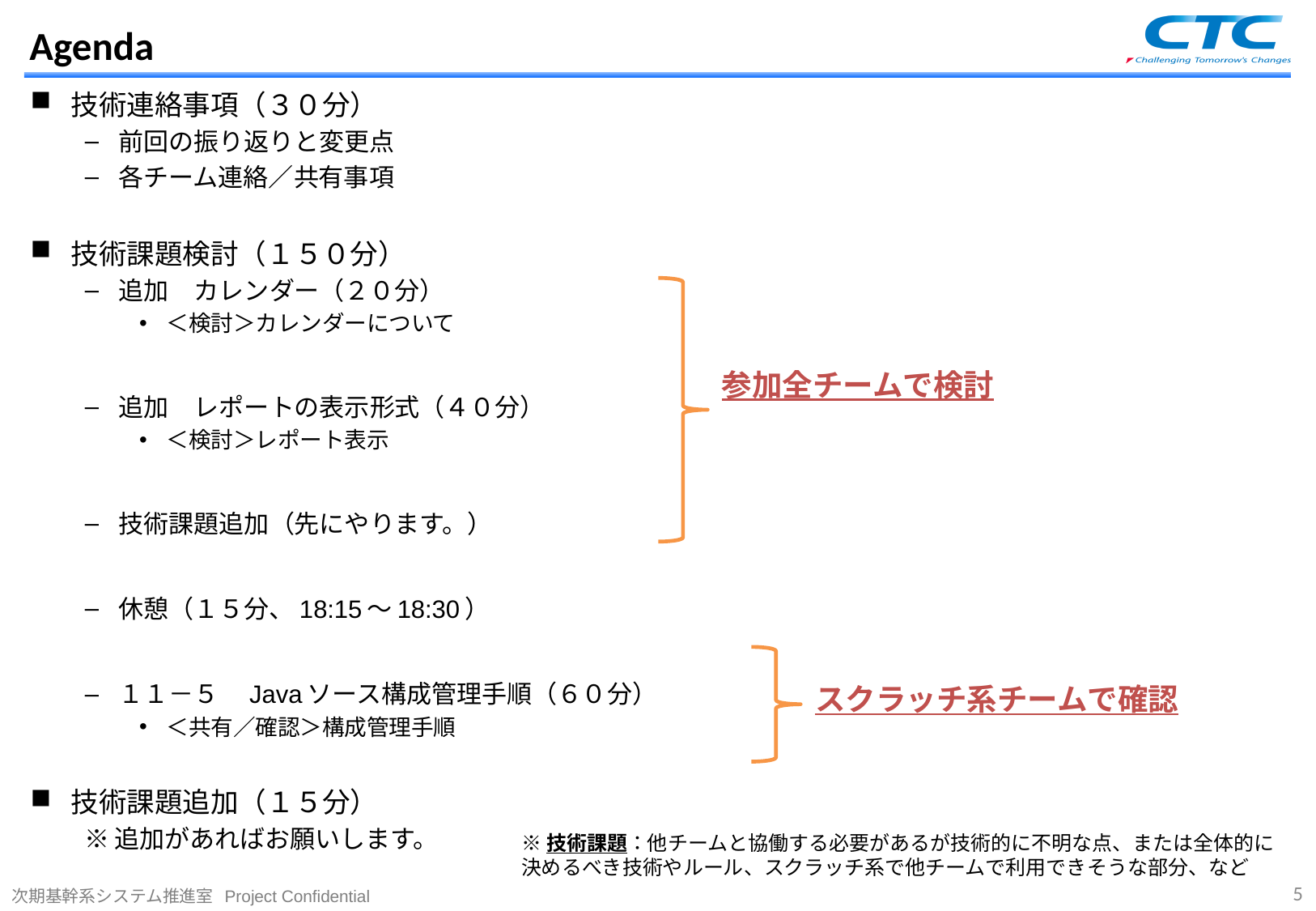

# Agenda
技術連絡事項（３０分）
前回の振り返りと変更点
各チーム連絡／共有事項

技術課題検討（１５０分）
追加　カレンダー（２０分）
＜検討＞カレンダーについて

追加　レポートの表示形式（４０分）
＜検討＞レポート表示

技術課題追加（先にやります。）

休憩（１５分、18:15～18:30）

１１－５　Javaソース構成管理手順（６０分）
＜共有／確認＞構成管理手順

技術課題追加（１５分）
※追加があればお願いします。

参加全チームで検討

スクラッチ系チームで確認
※技術課題：他チームと協働する必要があるが技術的に不明な点、または全体的に決めるべき技術やルール、スクラッチ系で他チームで利用できそうな部分、など
5